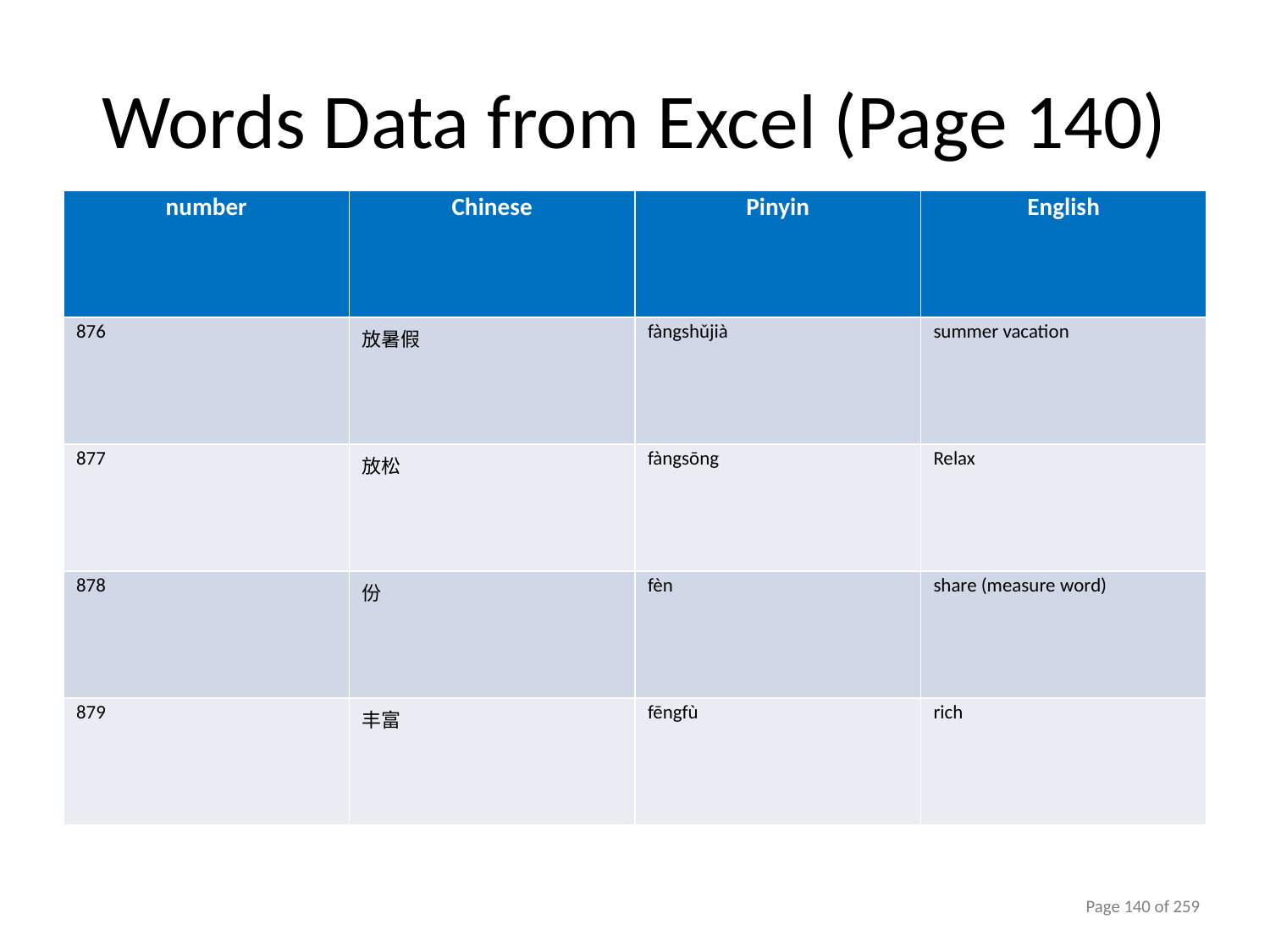

# Words Data from Excel (Page 140)
| number | Chinese | Pinyin | English |
| --- | --- | --- | --- |
| 876 | 放暑假 | fàngshǔjià | summer vacation |
| 877 | 放松 | fàngsōng | Relax |
| 878 | 份 | fèn | share (measure word) |
| 879 | 丰富 | fēngfù | rich |

Page 140 of 259